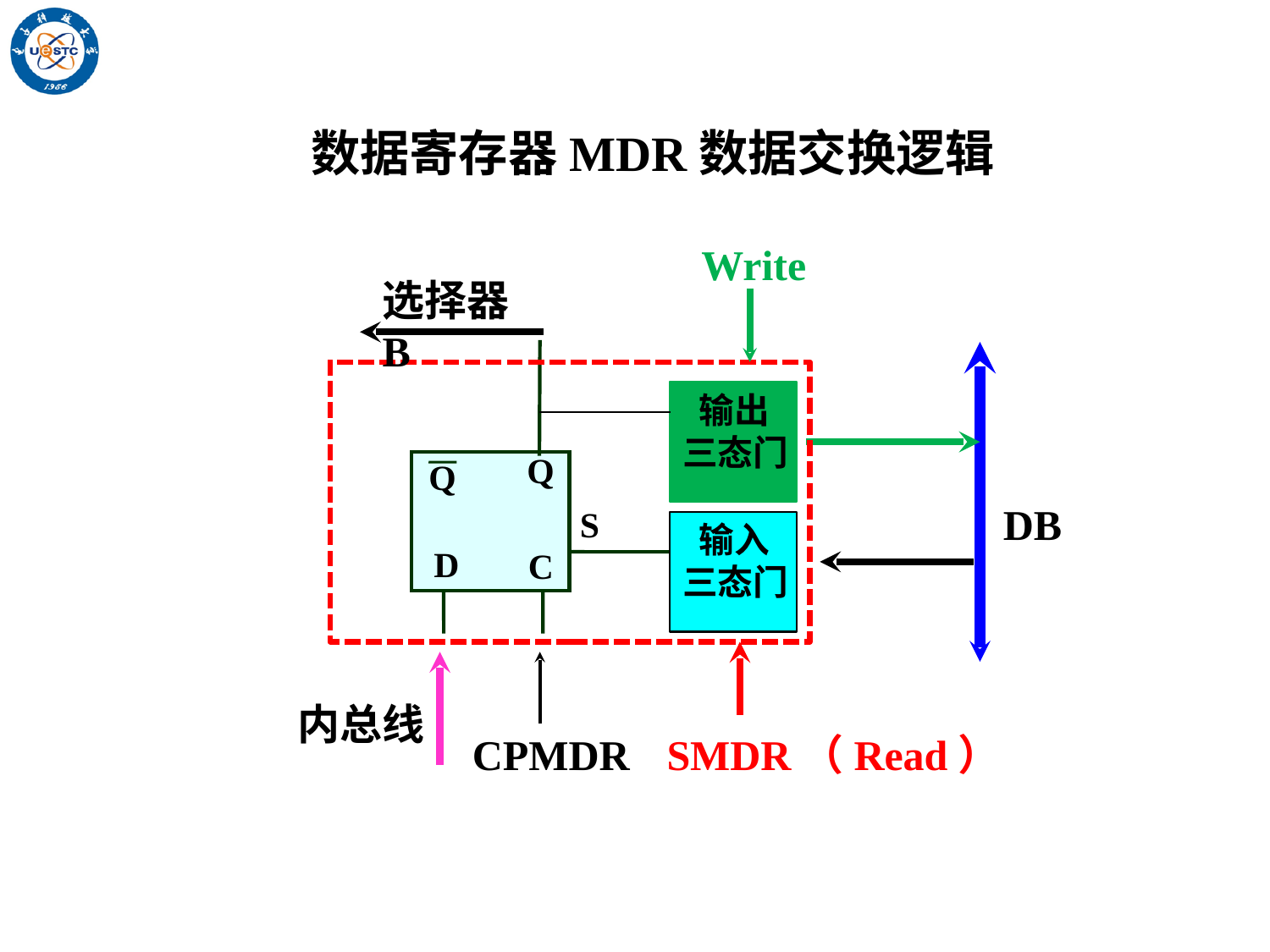

数据寄存器MDR数据交换逻辑
Write
选择器B

Q
Q

S
D
C

 输出
三态门
 输入
三态门
DB
SMDR（Read）
内总线
CPMDR